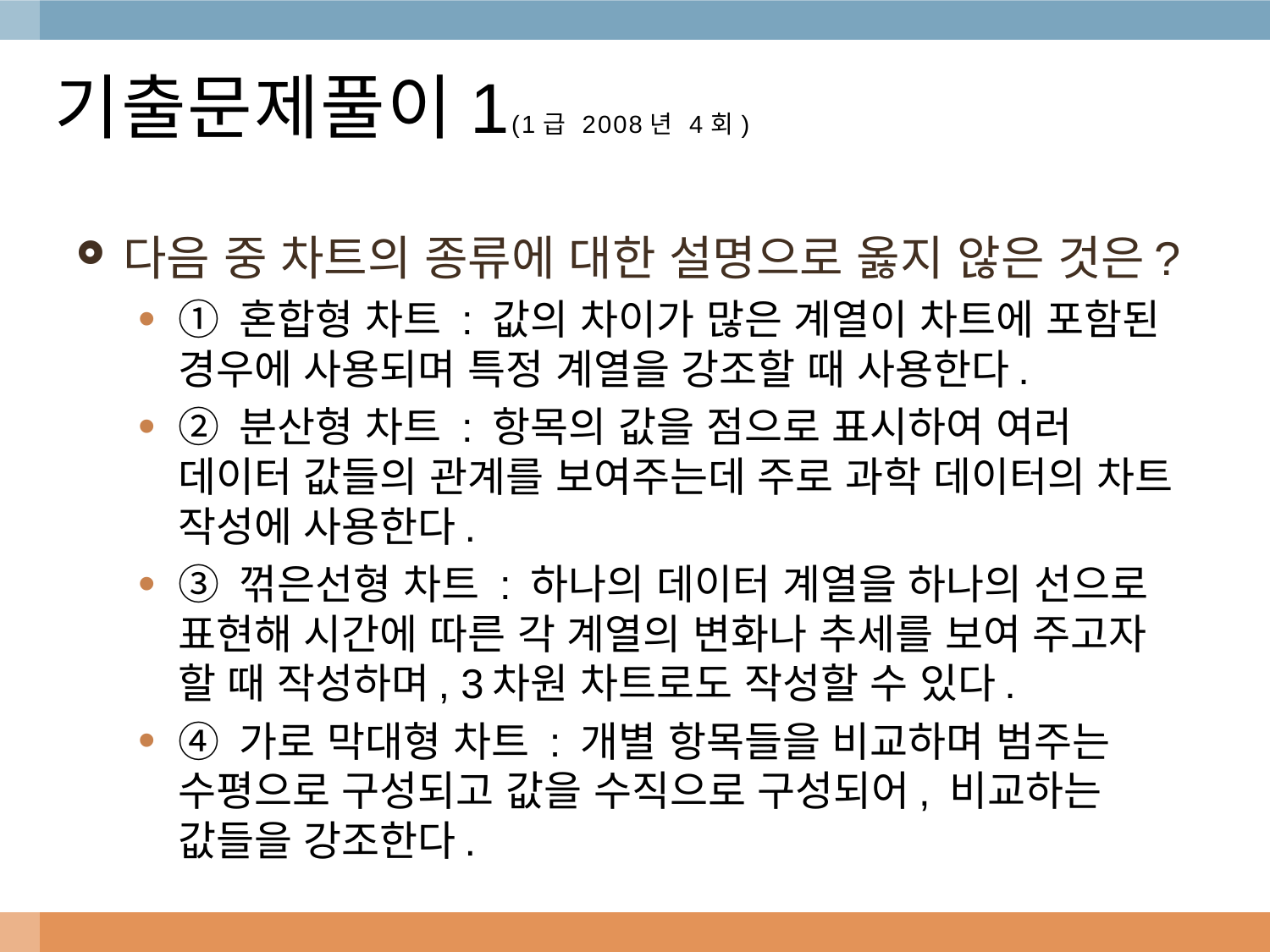

# 기출문제풀이1(1급 2008년 4회)
다음 중 차트의 종류에 대한 설명으로 옳지 않은 것은?
① 혼합형 차트 : 값의 차이가 많은 계열이 차트에 포함된 경우에 사용되며 특정 계열을 강조할 때 사용한다.
② 분산형 차트 : 항목의 값을 점으로 표시하여 여러 데이터 값들의 관계를 보여주는데 주로 과학 데이터의 차트 작성에 사용한다.
③ 꺾은선형 차트 : 하나의 데이터 계열을 하나의 선으로 표현해 시간에 따른 각 계열의 변화나 추세를 보여 주고자 할 때 작성하며, 3차원 차트로도 작성할 수 있다.
④ 가로 막대형 차트 : 개별 항목들을 비교하며 범주는 수평으로 구성되고 값을 수직으로 구성되어, 비교하는 값들을 강조한다.